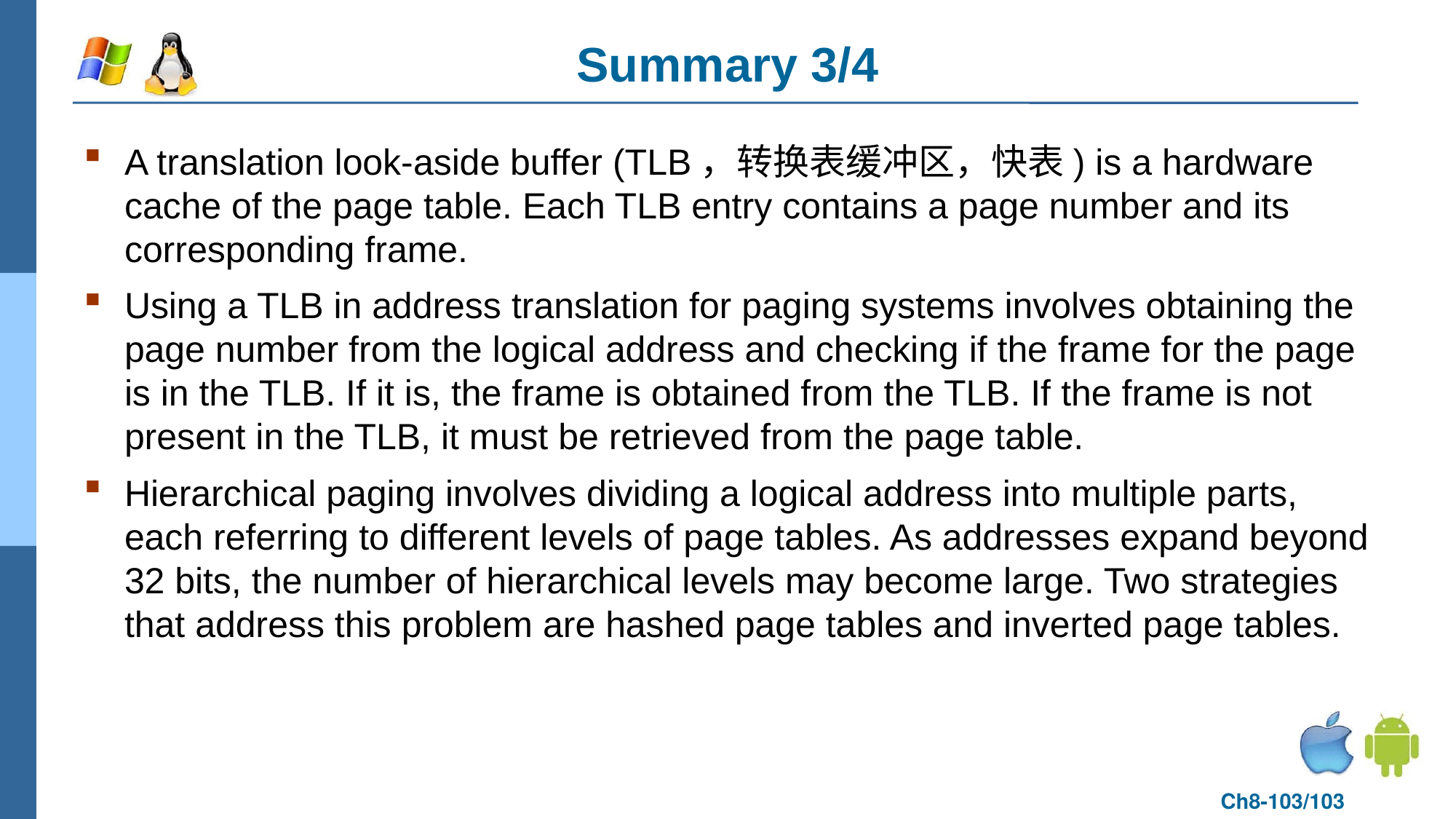

# Summary 3/4
A translation look-aside buffer (TLB，转换表缓冲区，快表) is a hardware cache of the page table. Each TLB entry contains a page number and its corresponding frame.
Using a TLB in address translation for paging systems involves obtaining the page number from the logical address and checking if the frame for the page is in the TLB. If it is, the frame is obtained from the TLB. If the frame is not present in the TLB, it must be retrieved from the page table.
Hierarchical paging involves dividing a logical address into multiple parts, each referring to different levels of page tables. As addresses expand beyond 32 bits, the number of hierarchical levels may become large. Two strategies that address this problem are hashed page tables and inverted page tables.